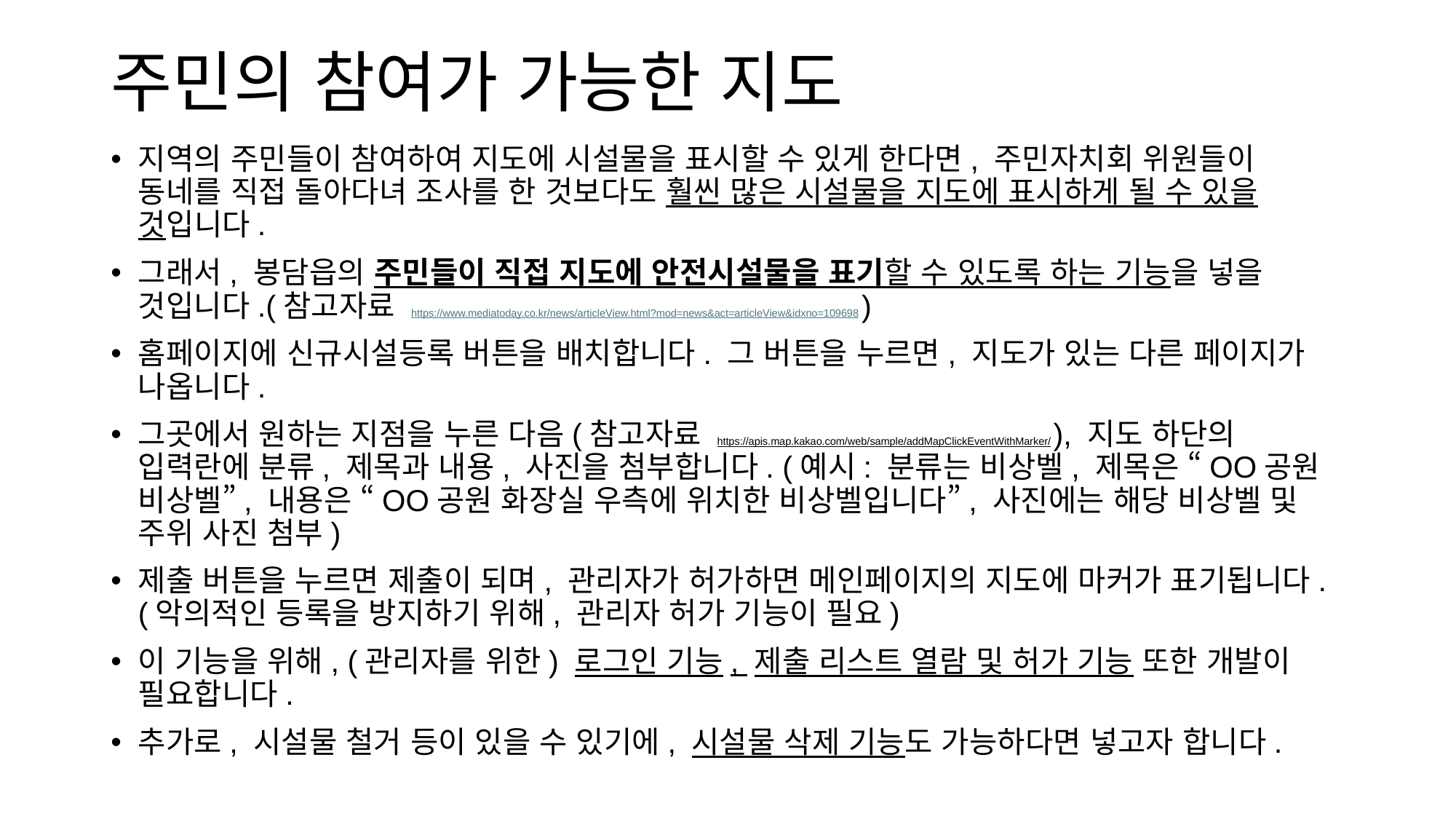

# 주민의 참여가 가능한 지도
지역의 주민들이 참여하여 지도에 시설물을 표시할 수 있게 한다면, 주민자치회 위원들이 동네를 직접 돌아다녀 조사를 한 것보다도 훨씬 많은 시설물을 지도에 표시하게 될 수 있을 것입니다.
그래서, 봉담읍의 주민들이 직접 지도에 안전시설물을 표기할 수 있도록 하는 기능을 넣을 것입니다.(참고자료 https://www.mediatoday.co.kr/news/articleView.html?mod=news&act=articleView&idxno=109698 )
홈페이지에 신규시설등록 버튼을 배치합니다. 그 버튼을 누르면, 지도가 있는 다른 페이지가 나옵니다.
그곳에서 원하는 지점을 누른 다음(참고자료 https://apis.map.kakao.com/web/sample/addMapClickEventWithMarker/ ), 지도 하단의 입력란에 분류, 제목과 내용, 사진을 첨부합니다. (예시: 분류는 비상벨, 제목은 “OO공원 비상벨”, 내용은 “OO공원 화장실 우측에 위치한 비상벨입니다”, 사진에는 해당 비상벨 및 주위 사진 첨부)
제출 버튼을 누르면 제출이 되며, 관리자가 허가하면 메인페이지의 지도에 마커가 표기됩니다. (악의적인 등록을 방지하기 위해, 관리자 허가 기능이 필요)
이 기능을 위해, (관리자를 위한) 로그인 기능, 제출 리스트 열람 및 허가 기능 또한 개발이 필요합니다.
추가로, 시설물 철거 등이 있을 수 있기에, 시설물 삭제 기능도 가능하다면 넣고자 합니다.